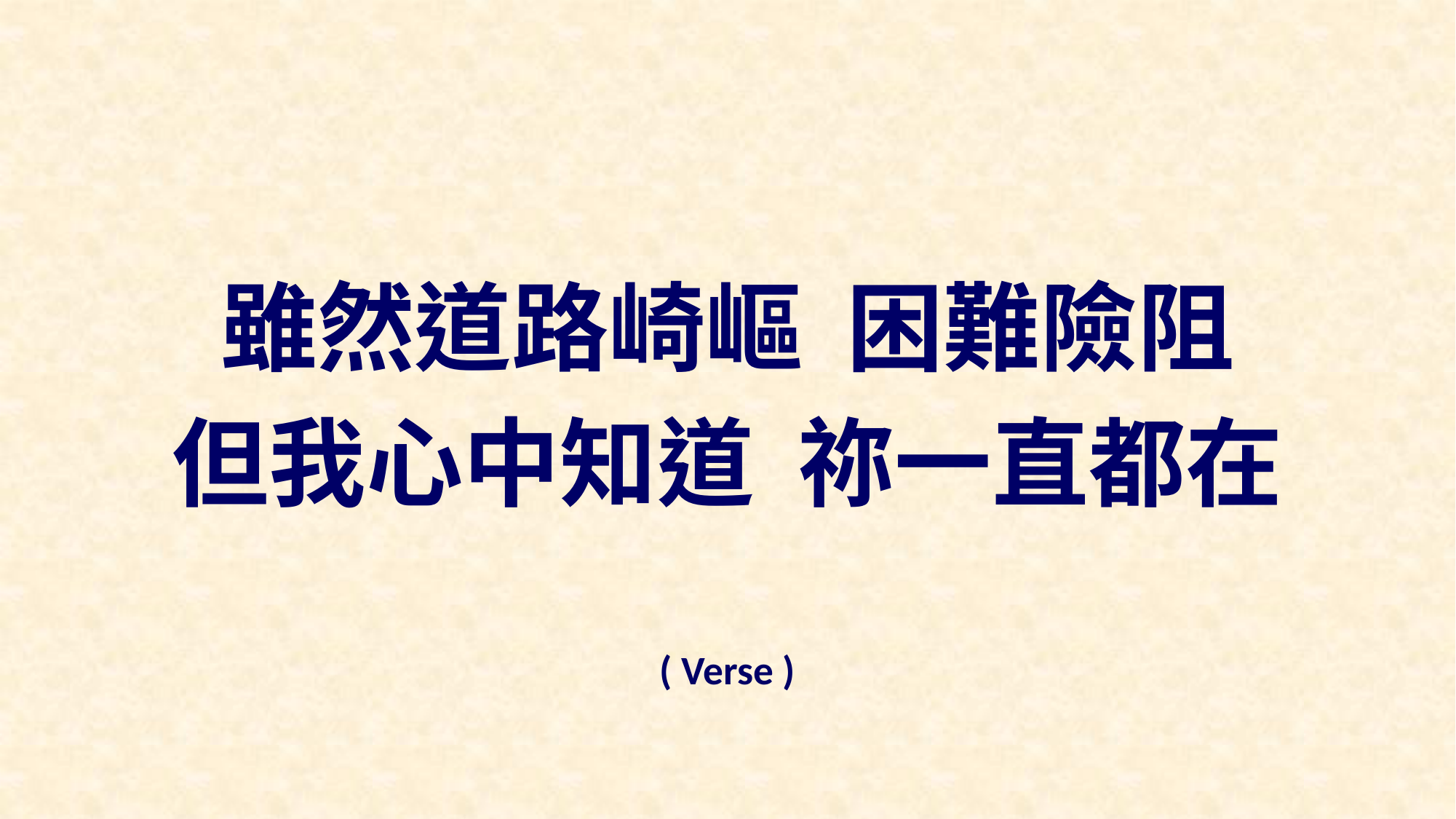

雖然道路崎嶇  困難險阻
但我心中知道  祢一直都在
( Verse )